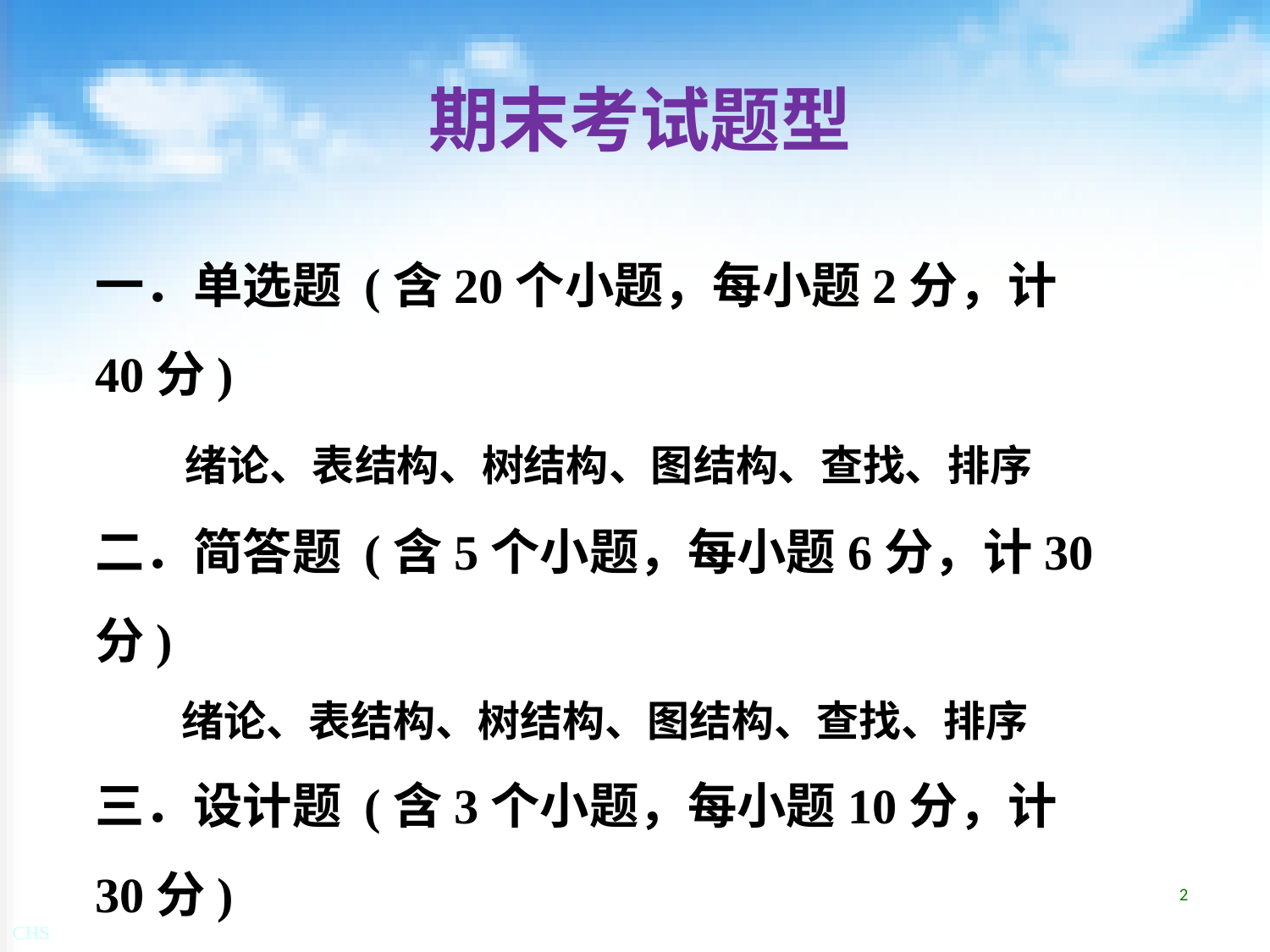

# 期末考试题型
一．单选题 (含20个小题，每小题2分，计40分)
       绪论、表结构、树结构、图结构、查找、排序
二．简答题 (含5个小题，每小题6分，计30分)
        绪论、表结构、树结构、图结构、查找、排序
三．设计题 (含3个小题，每小题10分，计30分)
       表算法、树算法、图算法

2